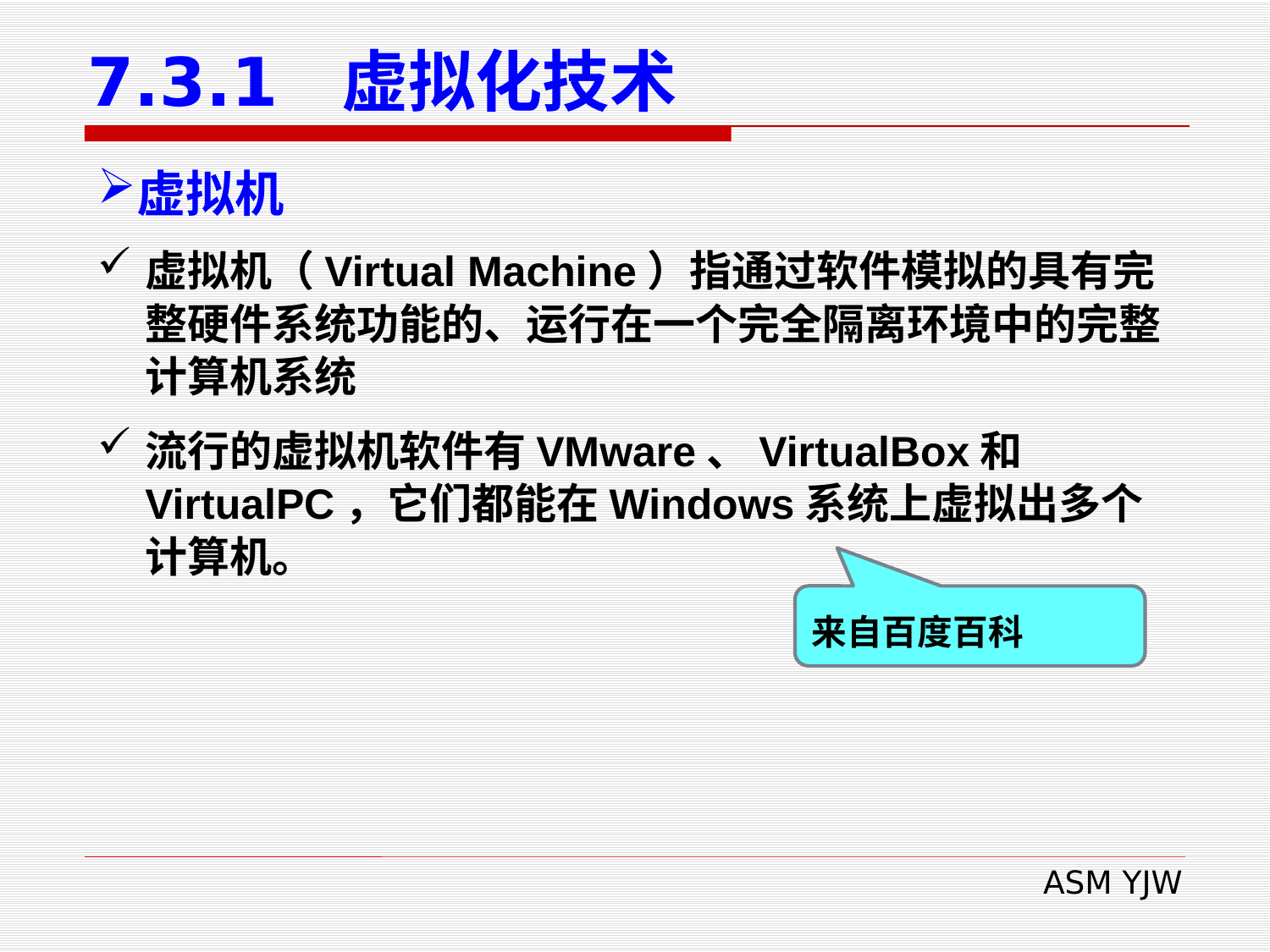

# 7.3.1  虚拟化技术
虚拟机
虚拟机（Virtual Machine）指通过软件模拟的具有完整硬件系统功能的、运行在一个完全隔离环境中的完整计算机系统
流行的虚拟机软件有VMware、VirtualBox和VirtualPC，它们都能在Windows系统上虚拟出多个计算机。

来自百度百科